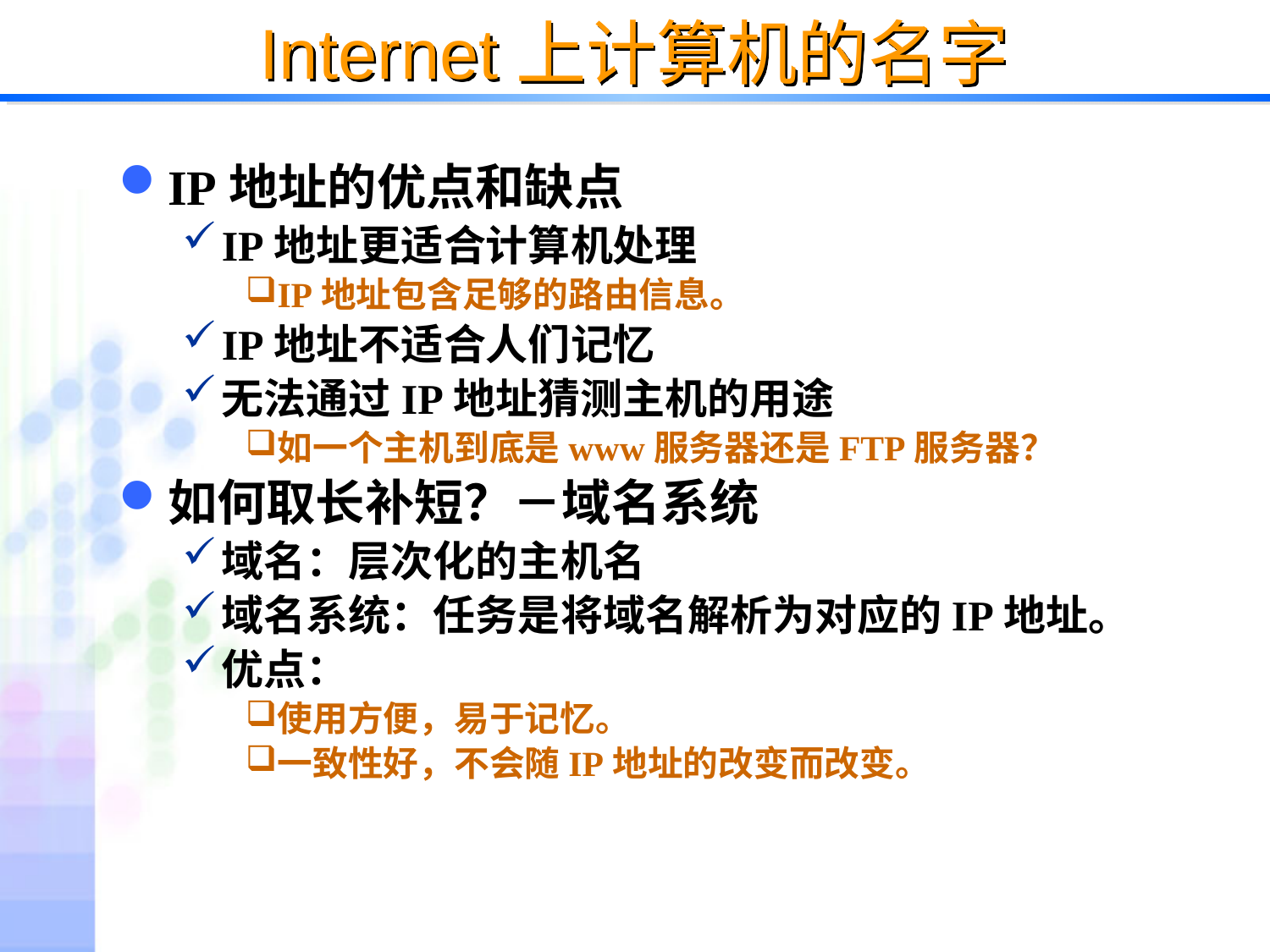

# Internet上计算机的名字
IP地址的优点和缺点
IP地址更适合计算机处理
IP地址包含足够的路由信息。
IP地址不适合人们记忆
无法通过IP地址猜测主机的用途
如一个主机到底是www服务器还是FTP服务器？
如何取长补短？－域名系统
域名：层次化的主机名
域名系统：任务是将域名解析为对应的IP地址。
优点：
使用方便，易于记忆。
一致性好，不会随IP地址的改变而改变。